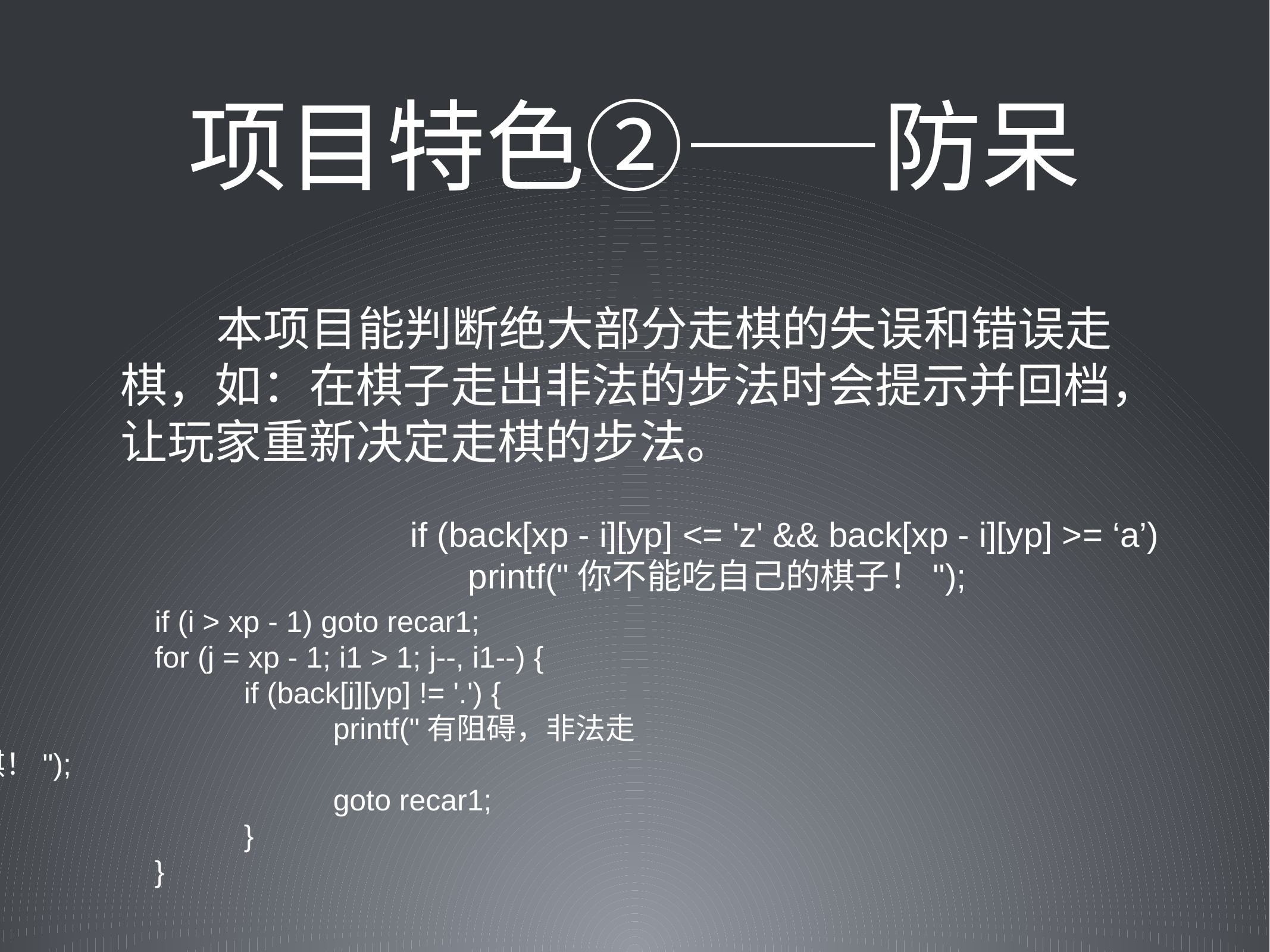

# 项目特色②——防呆
        本项目能判断绝大部分走棋的失误和错误走棋，如：在棋子走出非法的步法时会提示并回档，让玩家重新决定走棋的步法。
if (back[xp - i][yp] <= 'z' && back[xp - i][yp] >= ‘a’)
      printf("你不能吃自己的棋子！");
		if (i > xp - 1) goto recar1;
		for (j = xp - 1; i1 > 1; j--, i1--) {
			if (back[j][yp] != '.') {
				printf("有阻碍，非法走棋！");
				goto recar1;
			}
		}